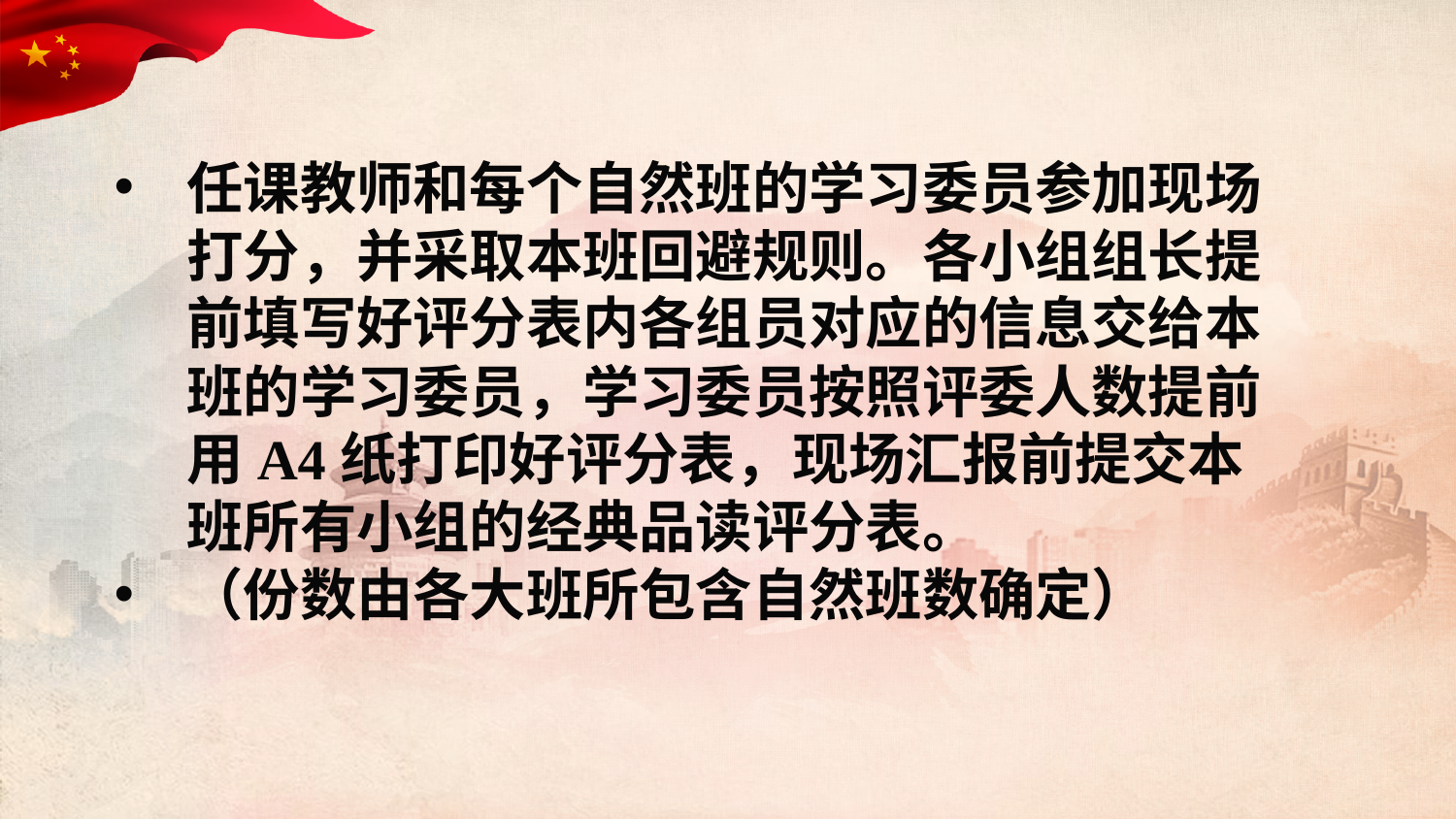

任课教师和每个自然班的学习委员参加现场打分，并采取本班回避规则。各小组组长提前填写好评分表内各组员对应的信息交给本班的学习委员，学习委员按照评委人数提前用A4纸打印好评分表，现场汇报前提交本班所有小组的经典品读评分表。
（份数由各大班所包含自然班数确定）